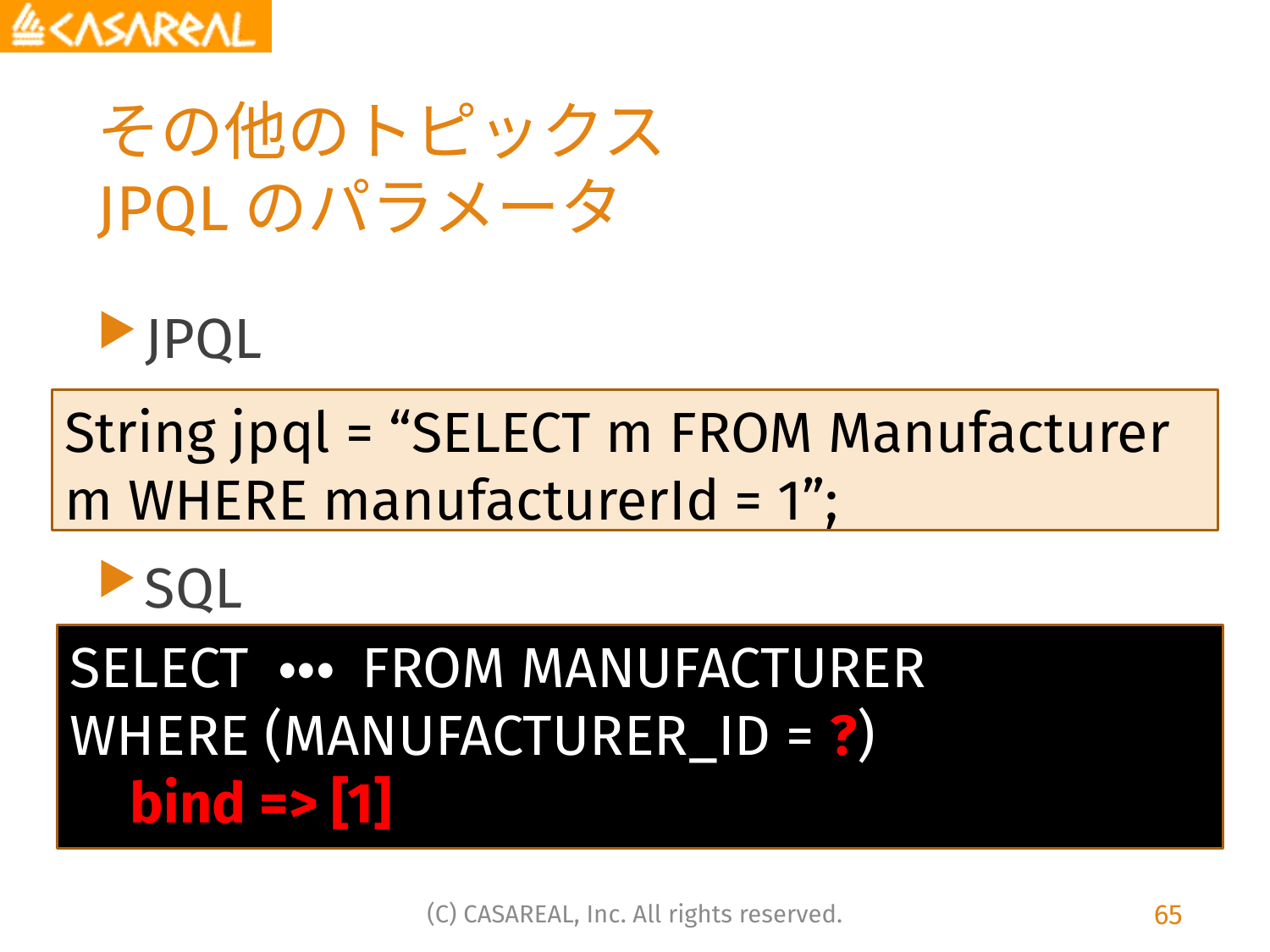

# その他のトピックス JPQLのパラメータ
JPQL
String jpql = “SELECT m FROM Manufacturer m WHERE manufacturerId = 1”;
SQL
SELECT ・・・ FROM MANUFACTURER
WHERE (MANUFACTURER_ID = ?)
    bind => [1]
(C) CASAREAL, Inc. All rights reserved.
65